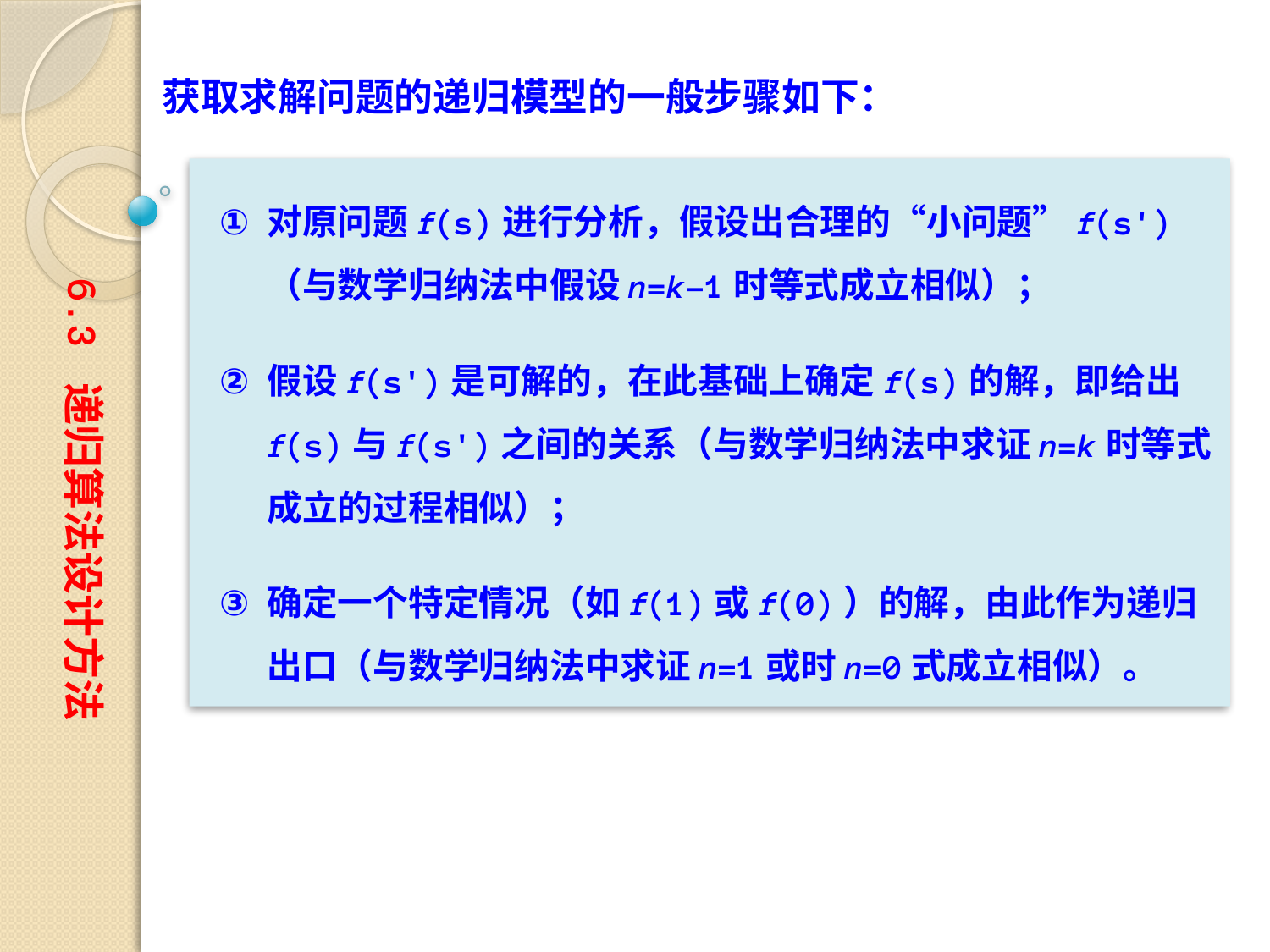

获取求解问题的递归模型的一般步骤如下：
对原问题f(s)进行分析，假设出合理的“小问题”f(s')（与数学归纳法中假设n=k-1时等式成立相似）；
假设f(s')是可解的，在此基础上确定f(s)的解，即给出f(s)与f(s')之间的关系（与数学归纳法中求证n=k时等式成立的过程相似）；
确定一个特定情况（如f(1)或f(0)）的解，由此作为递归出口（与数学归纳法中求证n=1或时n=0式成立相似）。
6.3 递归算法设计方法